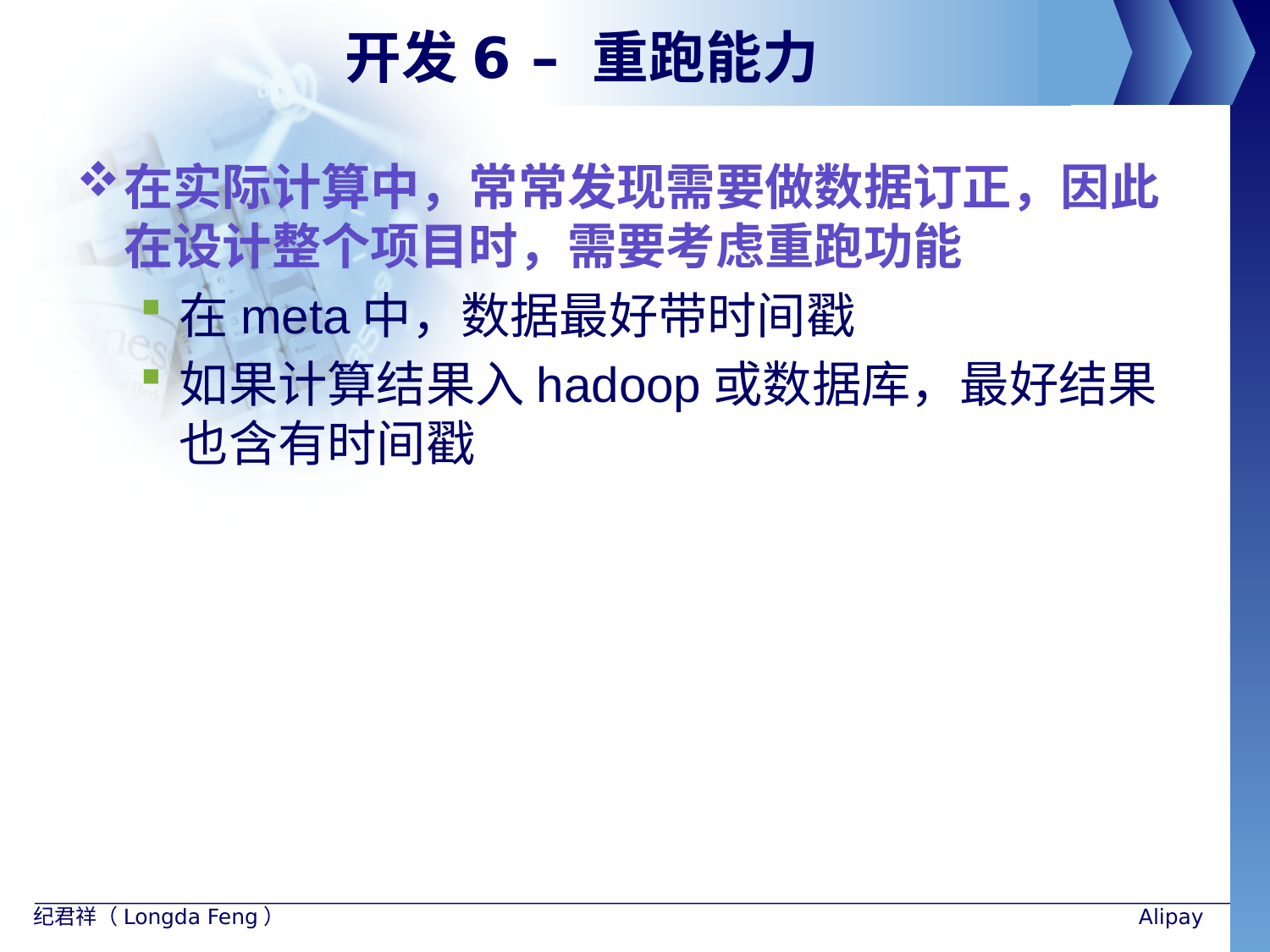

# 开发6 – 重跑能力
在实际计算中，常常发现需要做数据订正，因此在设计整个项目时，需要考虑重跑功能
在meta中，数据最好带时间戳
如果计算结果入hadoop或数据库，最好结果也含有时间戳

纪君祥（Longda Feng）
Alipay